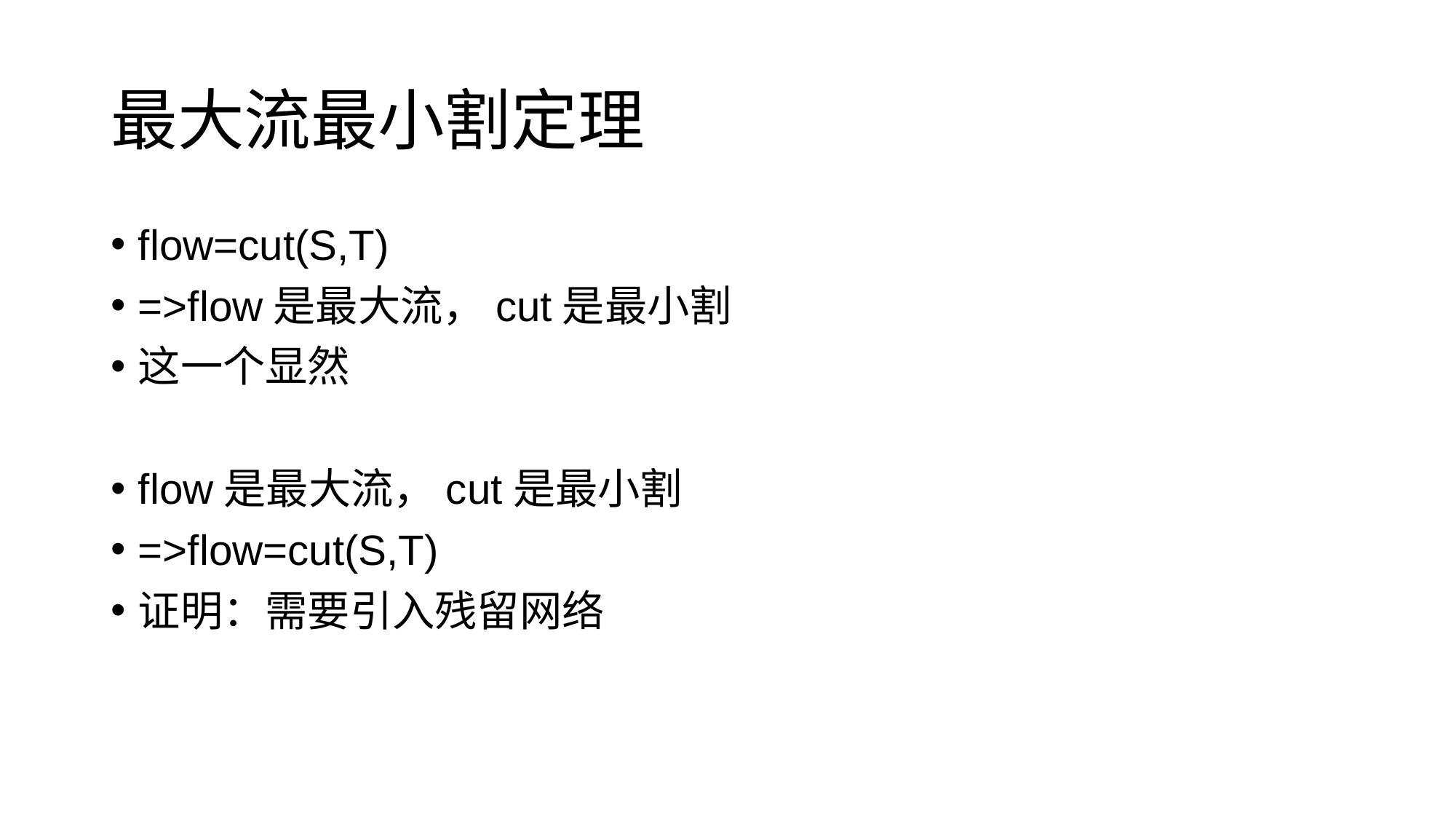

# 最大流最小割定理
flow=cut(S,T)
=>flow是最大流，cut是最小割
这一个显然

flow是最大流，cut是最小割
=>flow=cut(S,T)
证明：需要引入残留网络